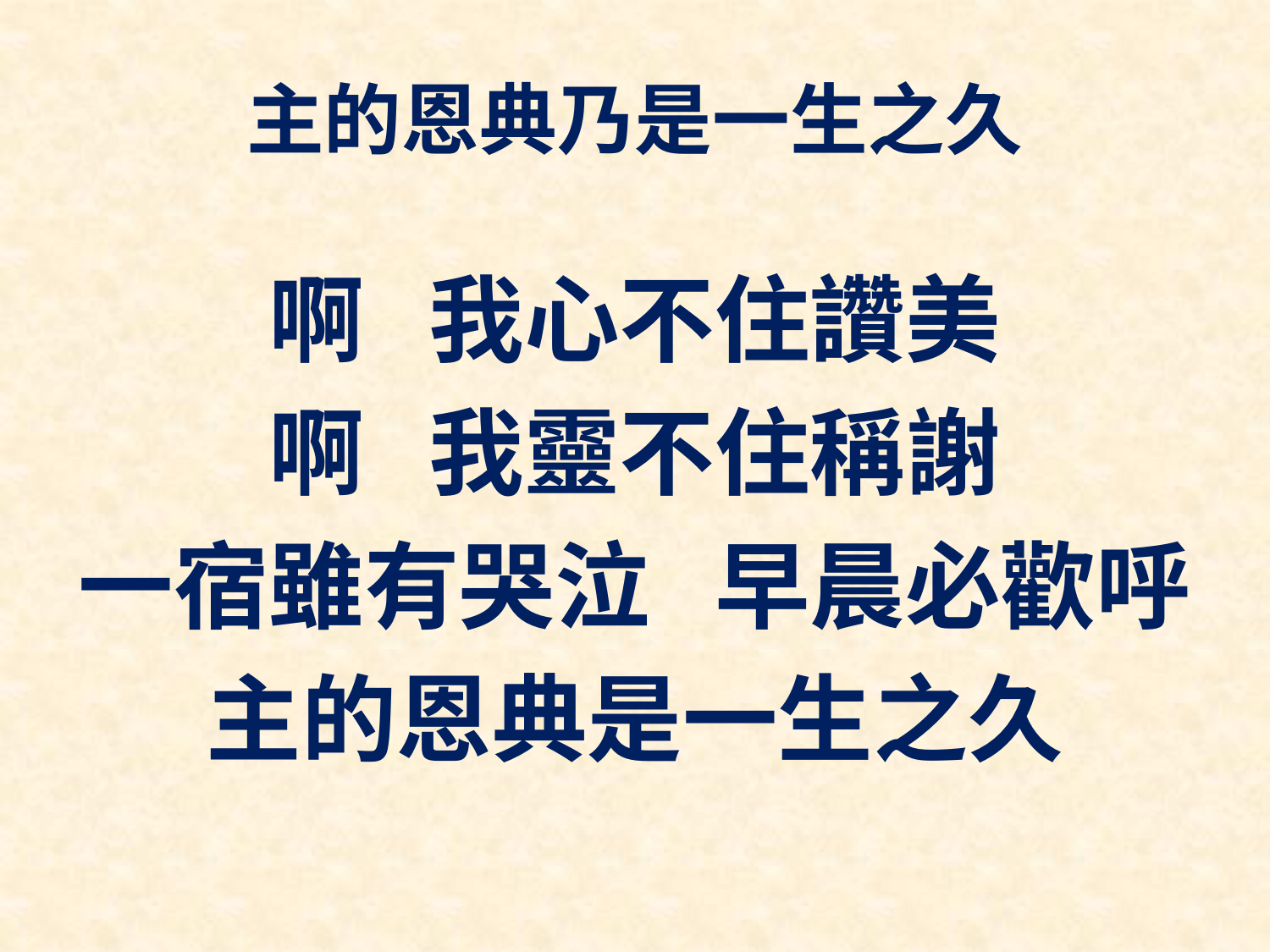

# 主的恩典乃是一生之久
啊   我心不住讚美
啊   我靈不住稱謝
一宿雖有哭泣   早晨必歡呼
主的恩典是一生之久